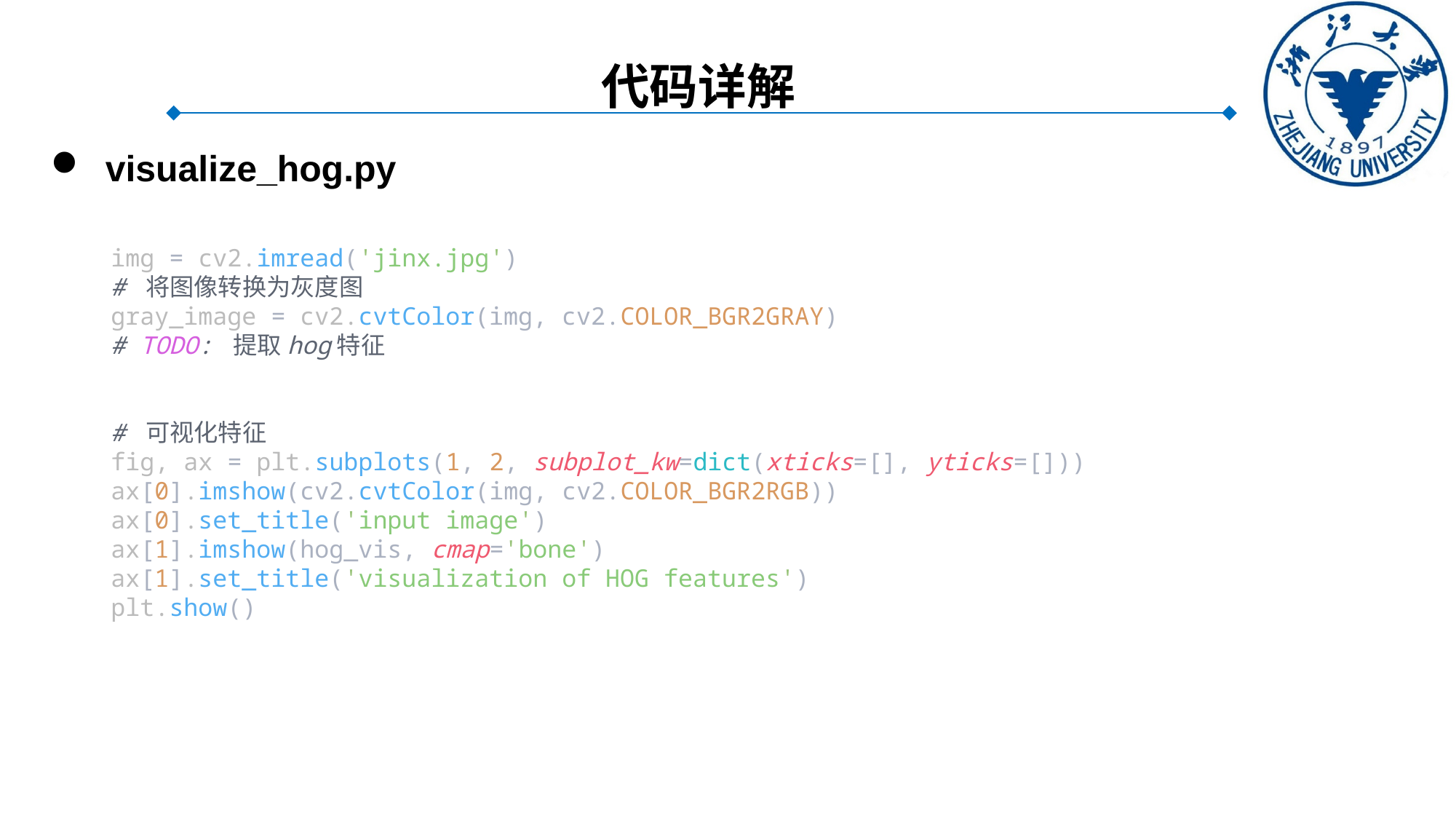

代码详解
visualize_hog.py
img = cv2.imread('jinx.jpg')
# 将图像转换为灰度图
gray_image = cv2.cvtColor(img, cv2.COLOR_BGR2GRAY)
# TODO: 提取hog特征
# 可视化特征
fig, ax = plt.subplots(1, 2, subplot_kw=dict(xticks=[], yticks=[]))
ax[0].imshow(cv2.cvtColor(img, cv2.COLOR_BGR2RGB))
ax[0].set_title('input image')
ax[1].imshow(hog_vis, cmap='bone')
ax[1].set_title('visualization of HOG features')
plt.show()